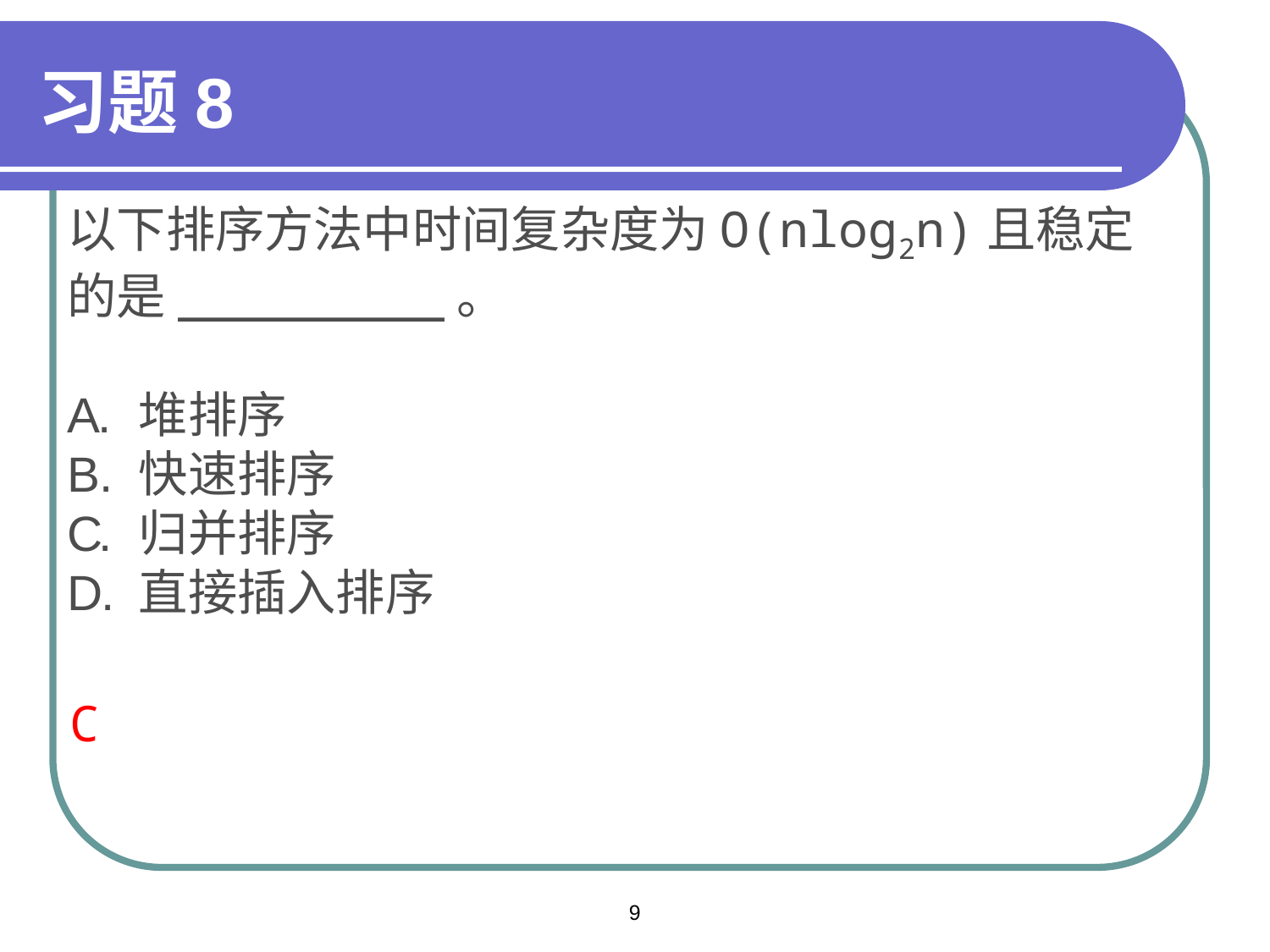

习题8
以下排序方法中时间复杂度为O(nlog2n)且稳定的是_________。

堆排序
快速排序
归并排序
直接插入排序
C
9